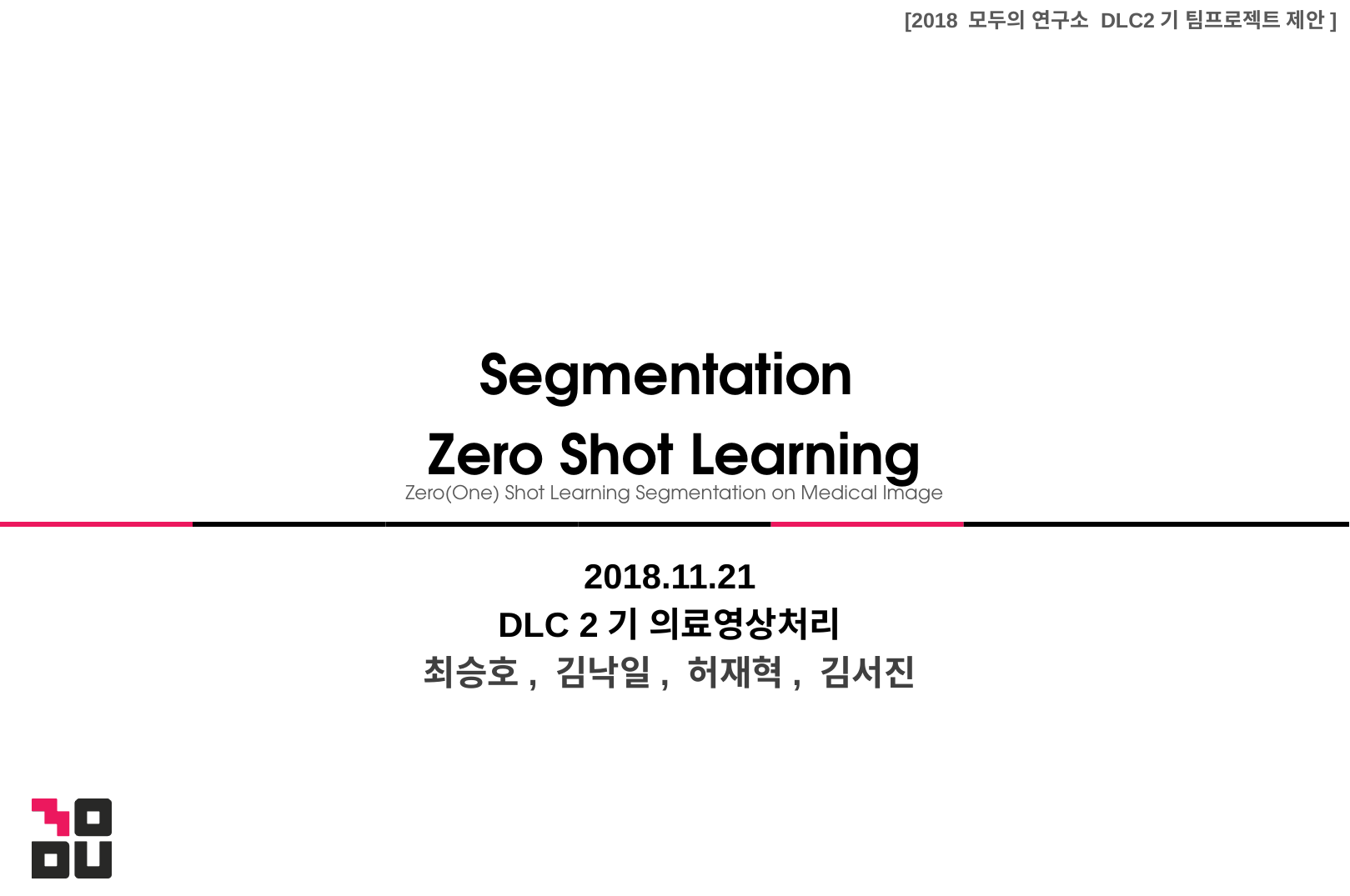

[2018 모두의 연구소 DLC2기 팀프로젝트 제안]
# Segmentation Zero Shot Learning
Zero(One) Shot Learning Segmentation on Medical Image
2018.11.21
DLC 2기 의료영상처리
최승호, 김낙일, 허재혁, 김서진